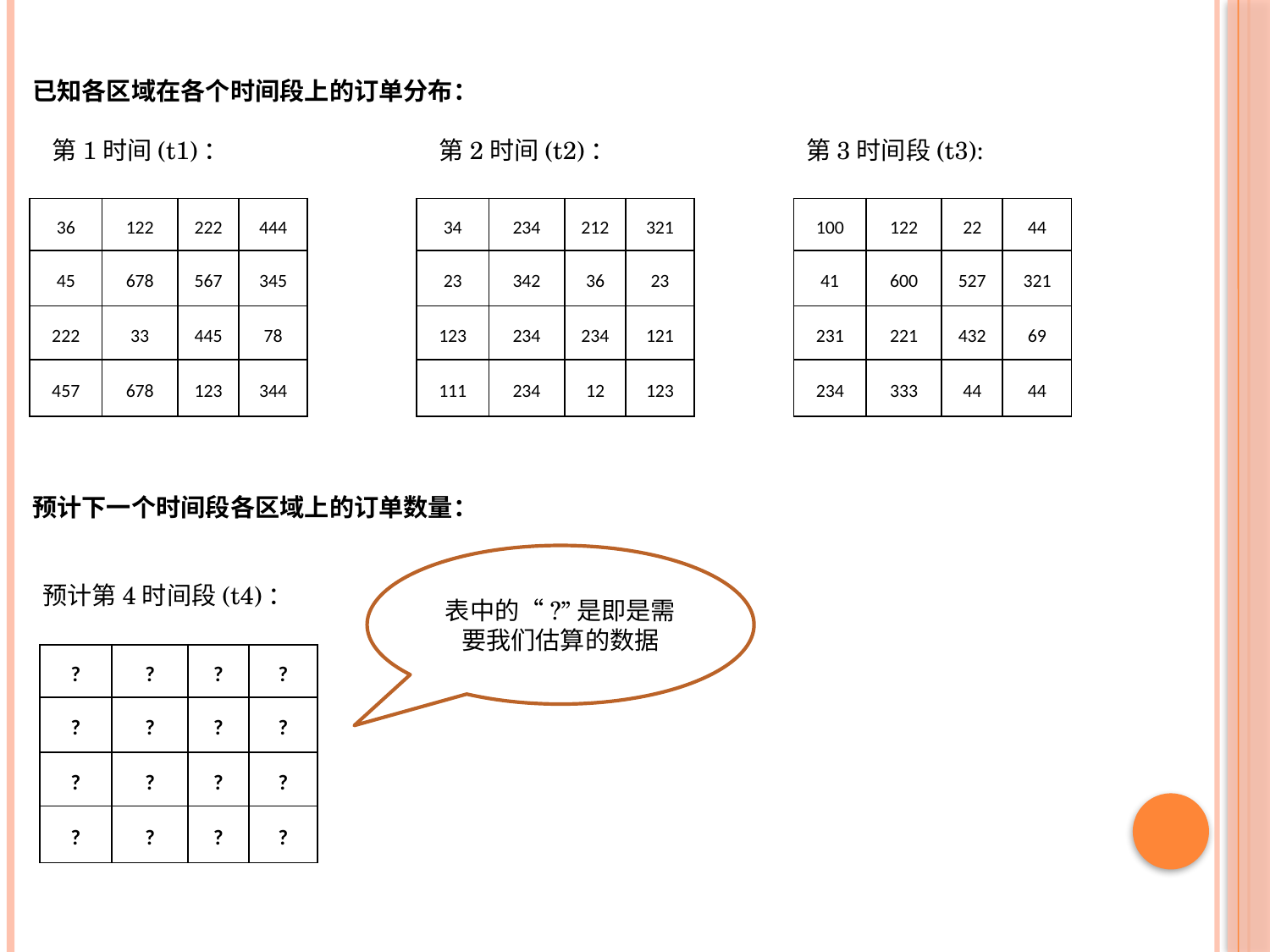

已知各区域在各个时间段上的订单分布：
第1时间(t1)：
第2时间(t2)：
第3时间段(t3):
| 36 | 122 | 222 | 444 |
| --- | --- | --- | --- |
| 45 | 678 | 567 | 345 |
| 222 | 33 | 445 | 78 |
| 457 | 678 | 123 | 344 |
| 34 | 234 | 212 | 321 |
| --- | --- | --- | --- |
| 23 | 342 | 36 | 23 |
| 123 | 234 | 234 | 121 |
| 111 | 234 | 12 | 123 |
| 100 | 122 | 22 | 44 |
| --- | --- | --- | --- |
| 41 | 600 | 527 | 321 |
| 231 | 221 | 432 | 69 |
| 234 | 333 | 44 | 44 |
预计下一个时间段各区域上的订单数量：
表中的“?”是即是需要我们估算的数据
预计第4时间段(t4)：
| ? | ? | ? | ? |
| --- | --- | --- | --- |
| ? | ? | ? | ? |
| ? | ? | ? | ? |
| ? | ? | ? | ? |